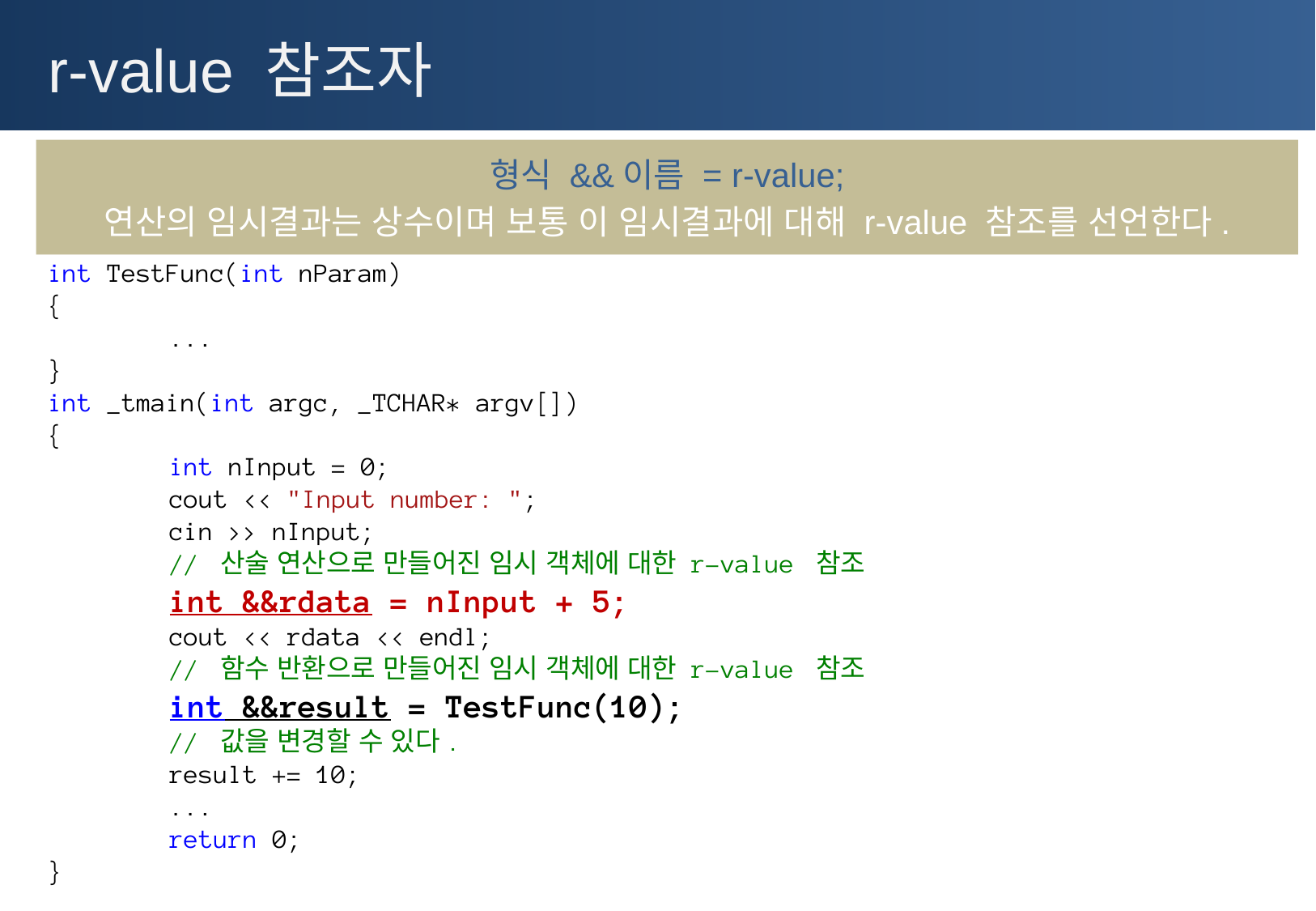

# r-value 참조자
형식 &&이름 = r-value;
연산의 임시결과는 상수이며 보통 이 임시결과에 대해 r-value 참조를 선언한다.
int TestFunc(int nParam)
{
	...
}
int _tmain(int argc, _TCHAR* argv[])
{
	int nInput = 0;
	cout << "Input number: ";
	cin >> nInput;
	// 산술 연산으로 만들어진 임시 객체에 대한 r-value 참조
	int &&rdata = nInput + 5;
	cout << rdata << endl;
	// 함수 반환으로 만들어진 임시 객체에 대한 r-value 참조
	int &&result = TestFunc(10);
	// 값을 변경할 수 있다.
	result += 10;
	...
	return 0;
}